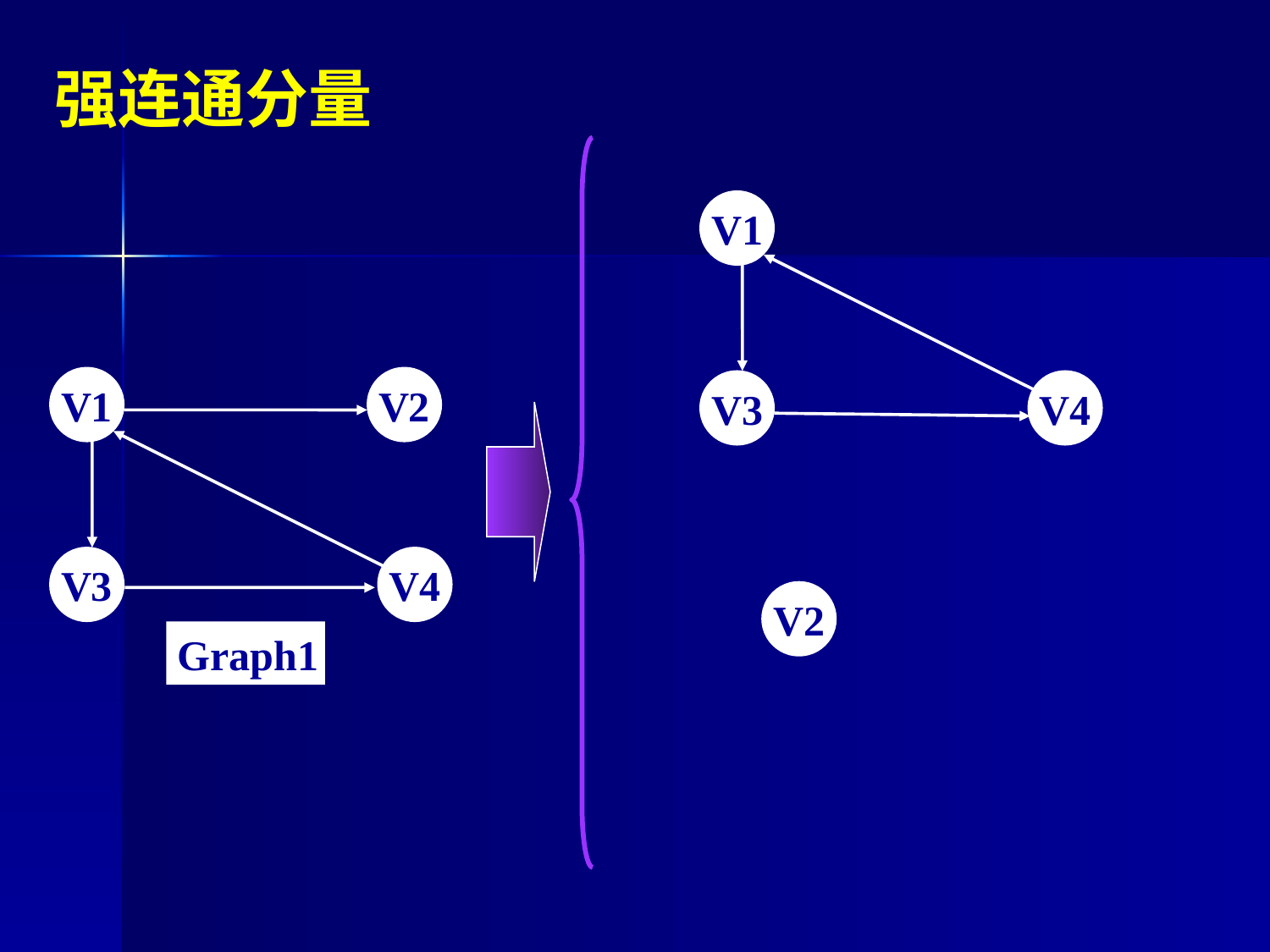

强连通分量

V1

V3
V4

V1
V2

V3
V4

Graph1

V2